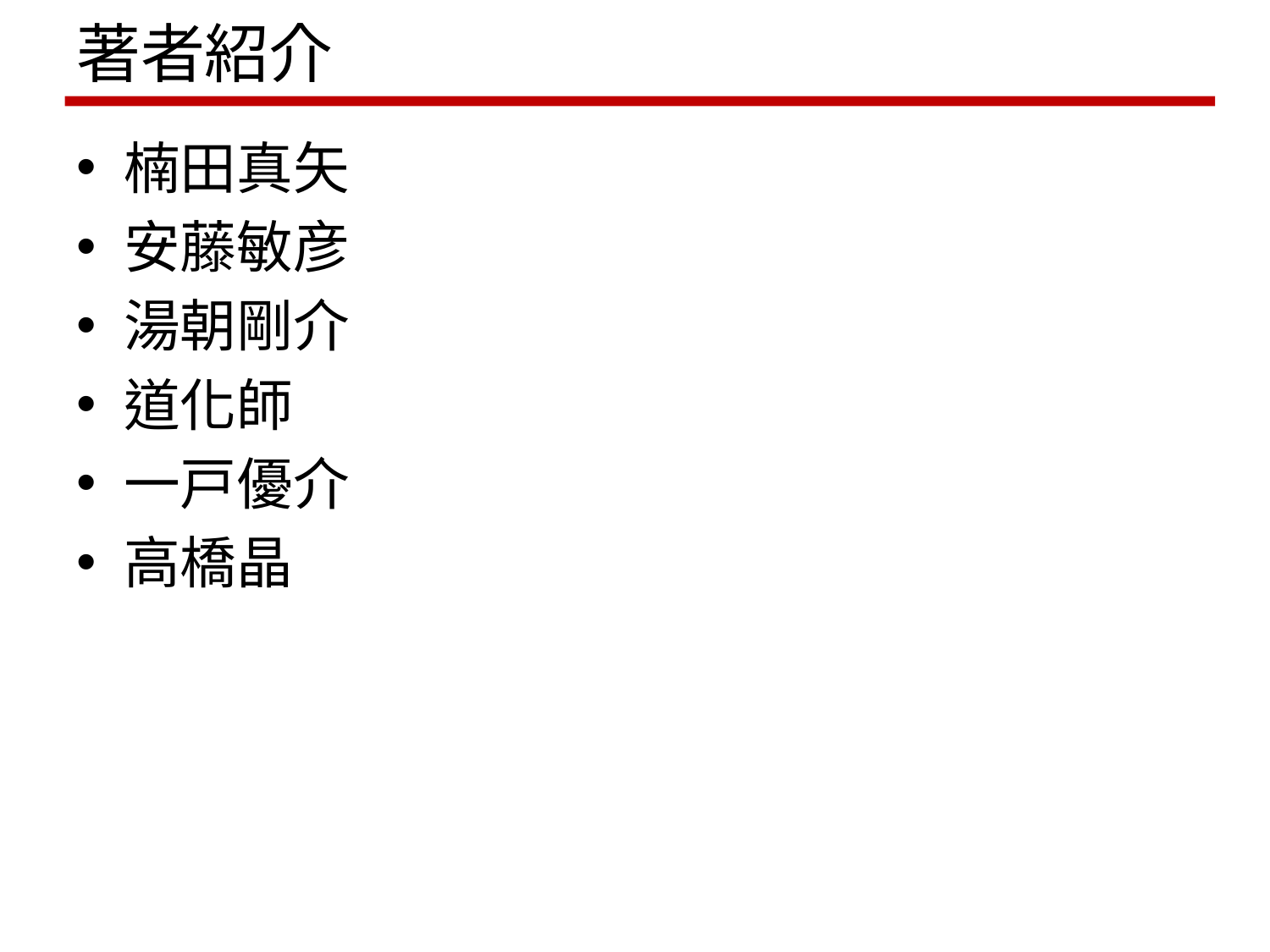

# 著者紹介

楠田真矢
安藤敏彦
湯朝剛介
道化師
一戸優介
高橋晶